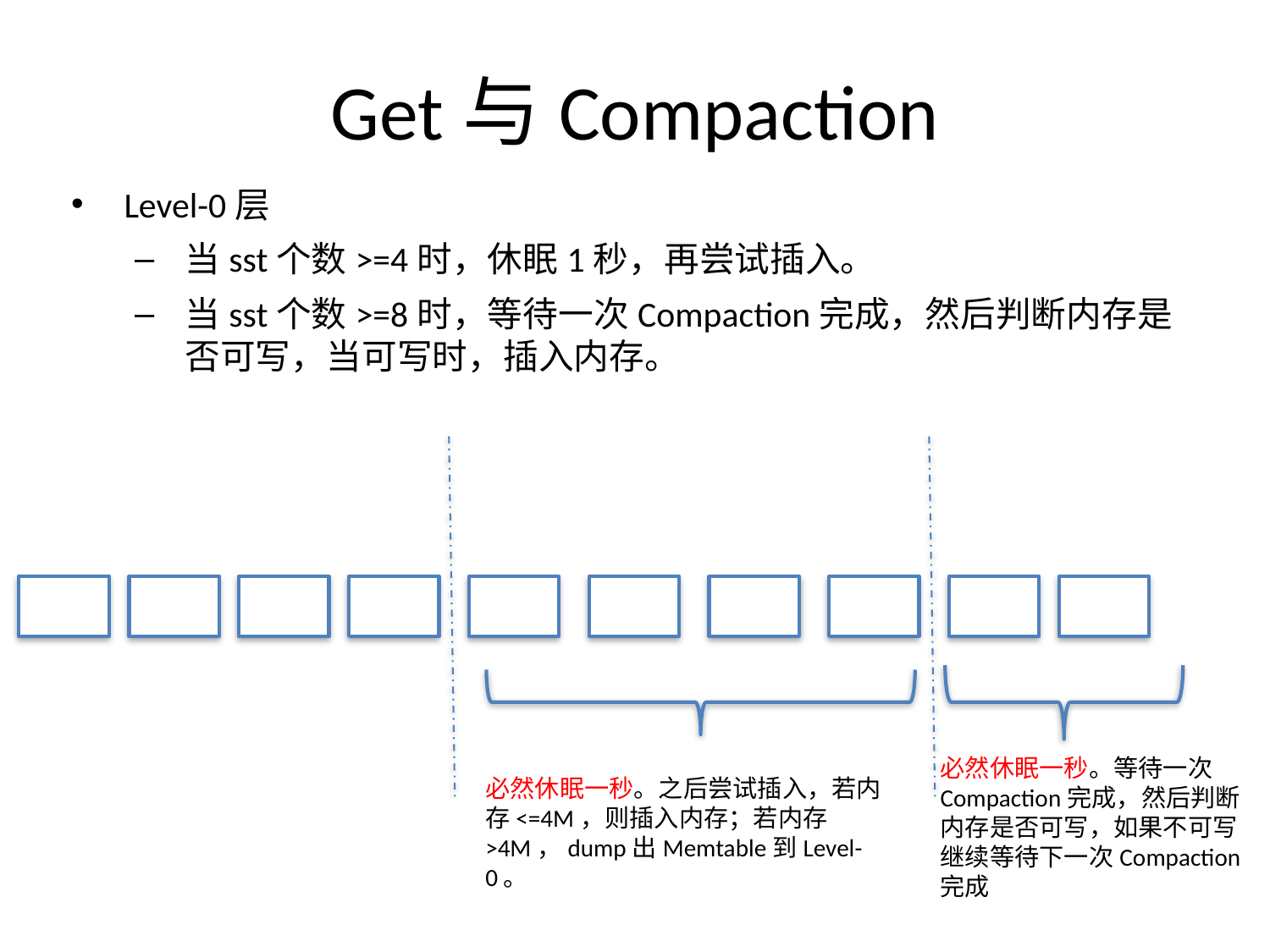

# Get与Compaction
Level-0层
当sst个数>=4时，休眠1秒，再尝试插入。
当sst个数>=8时，等待一次Compaction完成，然后判断内存是否可写，当可写时，插入内存。

必然休眠一秒。等待一次Compaction完成，然后判断内存是否可写，如果不可写继续等待下一次Compaction完成
必然休眠一秒。之后尝试插入，若内存<=4M，则插入内存；若内存>4M，dump出Memtable到Level-0。